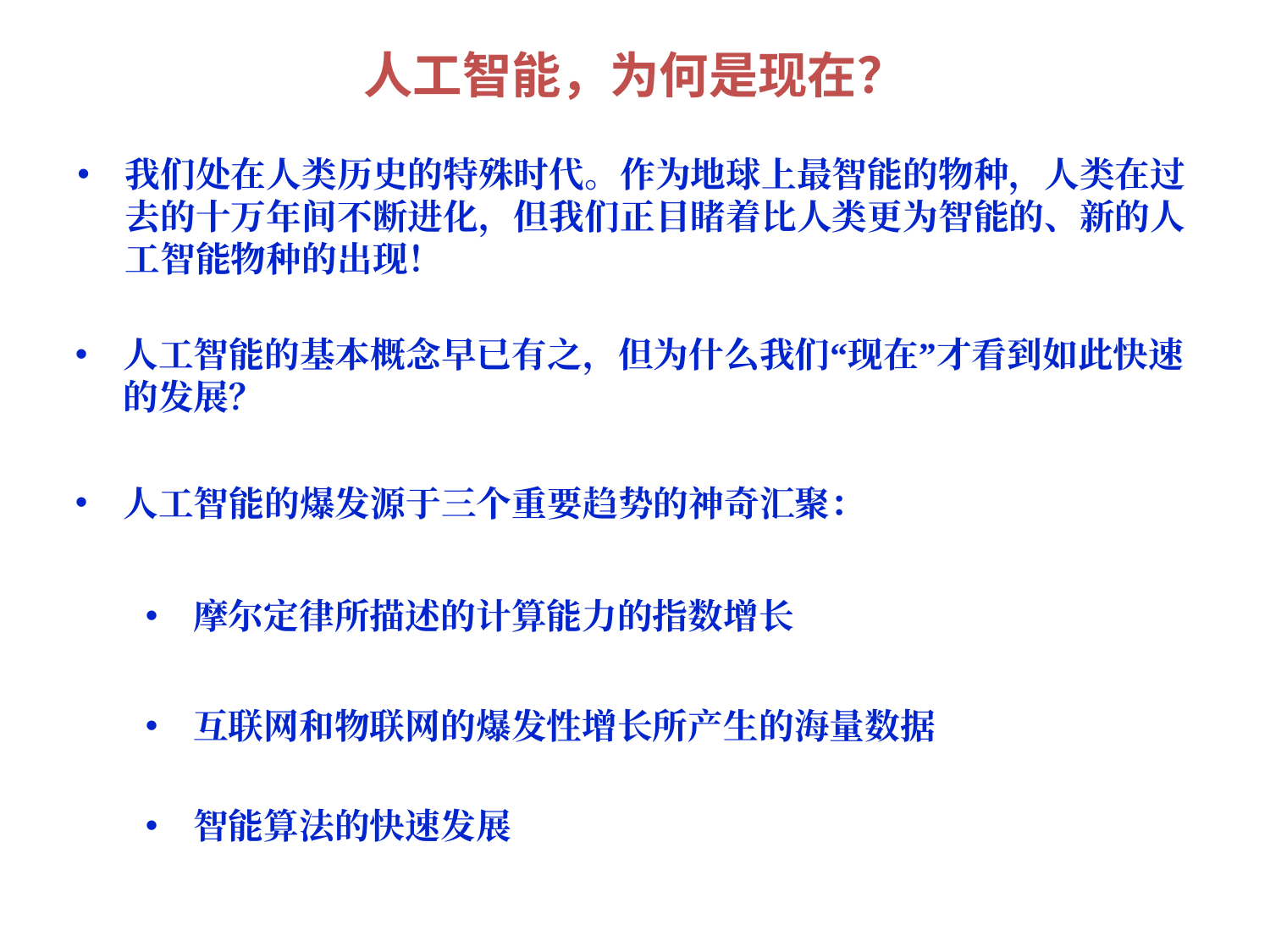

# 人工智能，为何是现在？
我们处在人类历史的特殊时代。作为地球上最智能的物种，人类在过去的十万年间不断进化，但我们正目睹着比人类更为智能的、新的人工智能物种的出现！

人工智能的基本概念早已有之，但为什么我们“现在”才看到如此快速的发展？

人工智能的爆发源于三个重要趋势的神奇汇聚：
摩尔定律所描述的计算能力的指数增长
互联网和物联网的爆发性增长所产生的海量数据
智能算法的快速发展